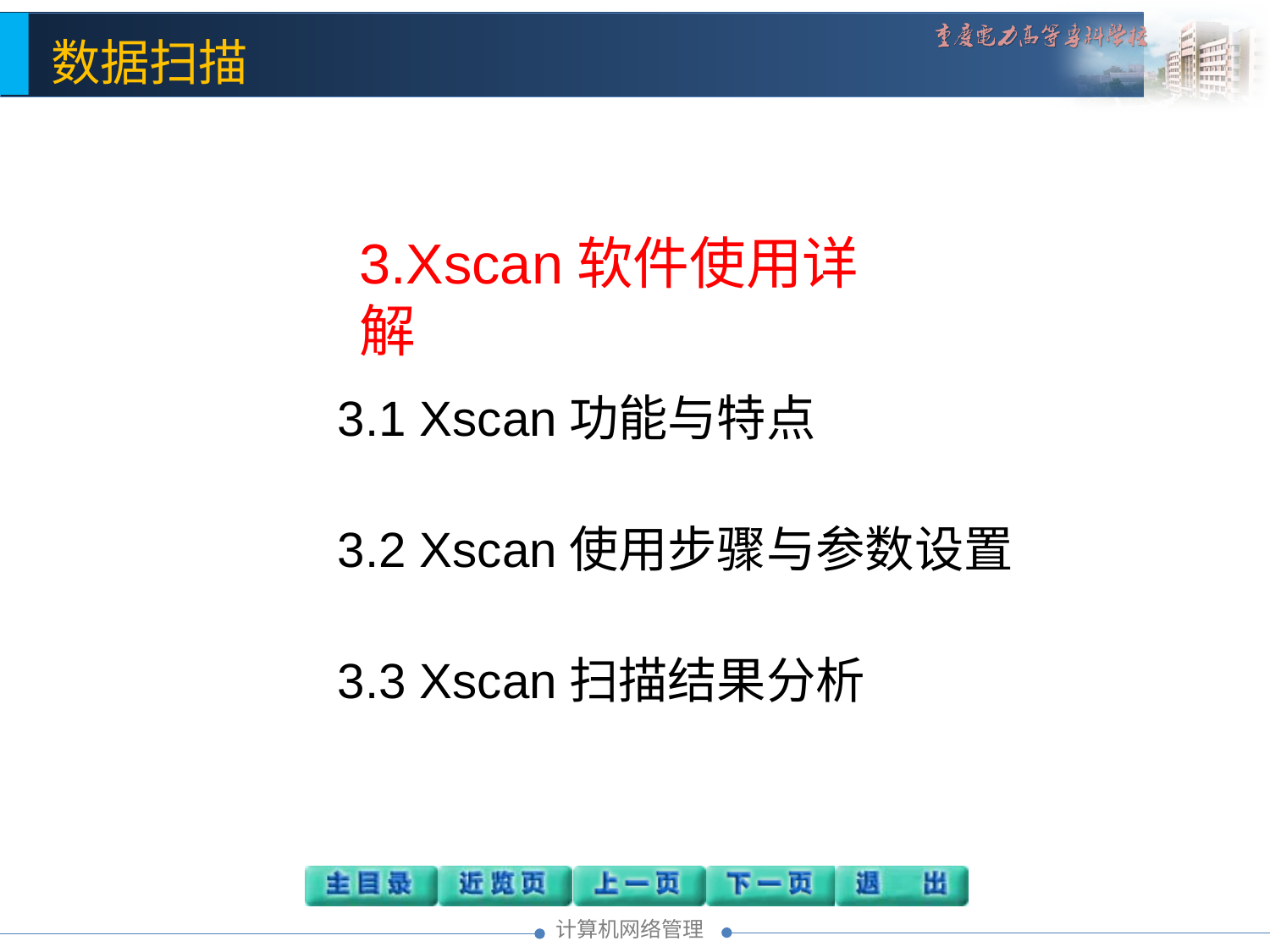

3.Xscan软件使用详解
3.1 Xscan功能与特点
3.2 Xscan使用步骤与参数设置
3.3 Xscan扫描结果分析